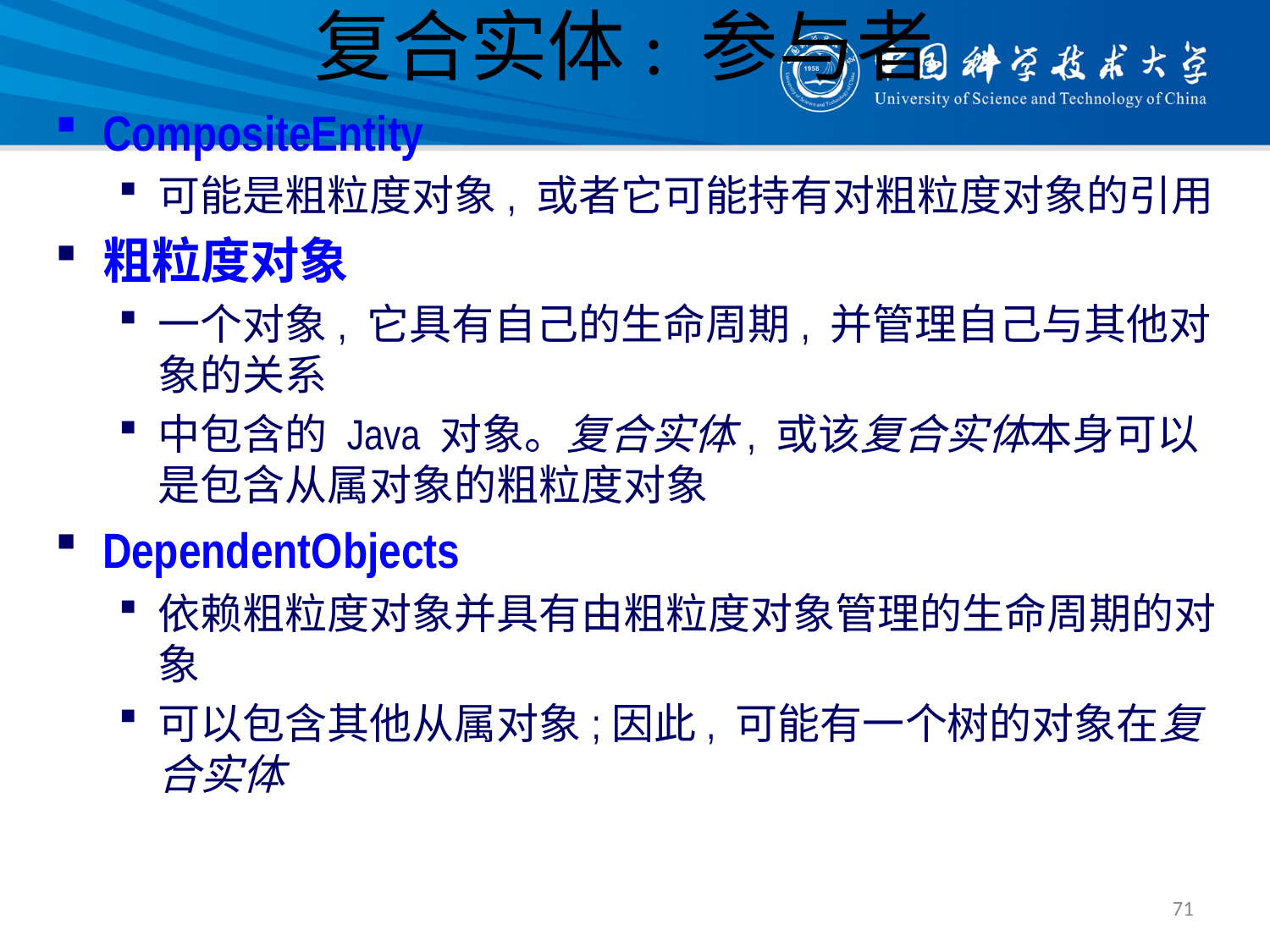

# 复合实体: 参与者
CompositeEntity
可能是粗粒度对象, 或者它可能持有对粗粒度对象的引用
粗粒度对象
一个对象, 它具有自己的生命周期, 并管理自己与其他对象的关系
中包含的 Java 对象。复合实体, 或该复合实体本身可以是包含从属对象的粗粒度对象
DependentObjects
依赖粗粒度对象并具有由粗粒度对象管理的生命周期的对象
可以包含其他从属对象;因此, 可能有一个树的对象在复合实体
71